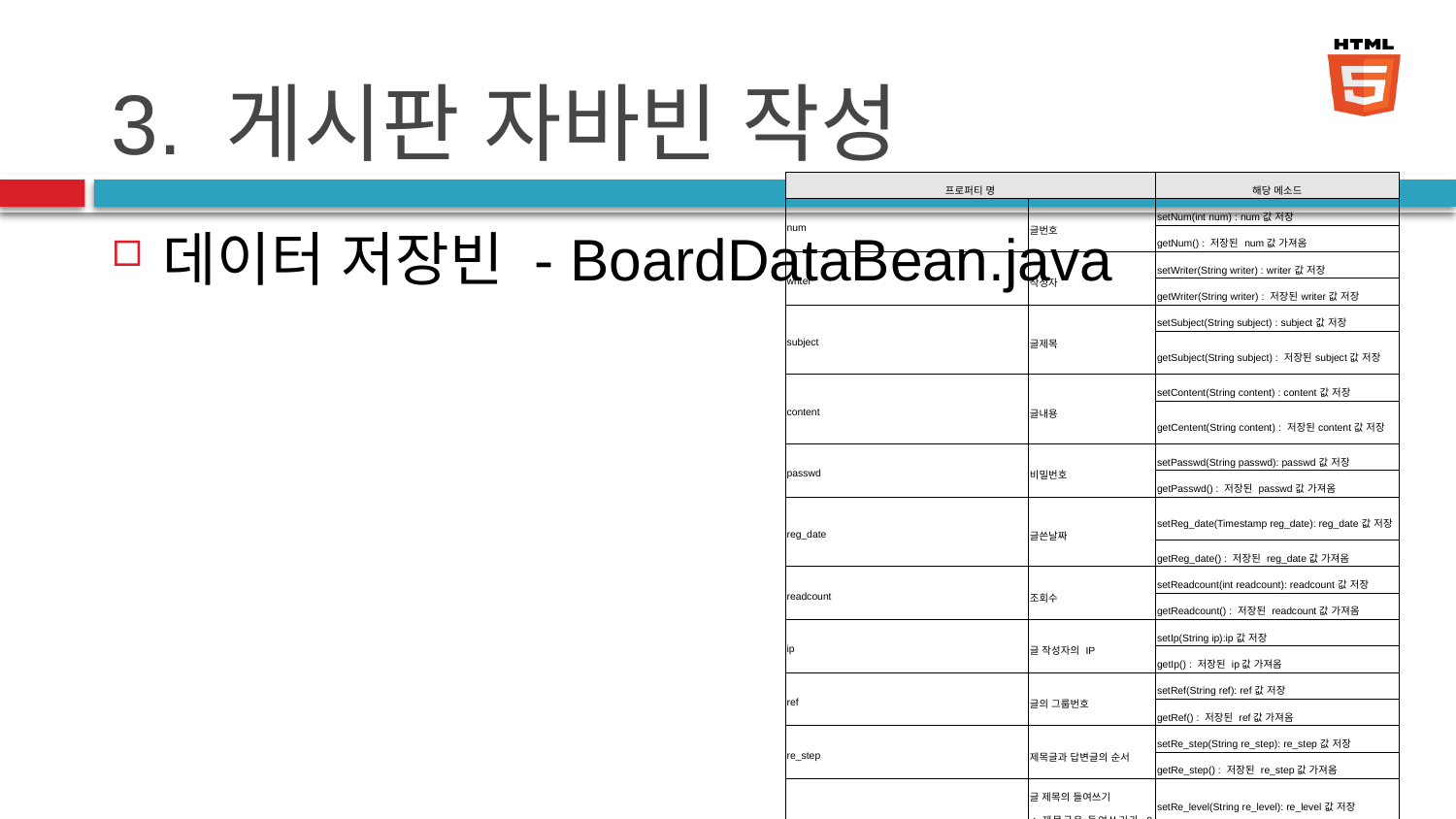

# 3. 게시판 자바빈 작성
| 프로퍼티 명 |  | 해당 메소드 |
| --- | --- | --- |
| num | 글번호 | setNum(int num) : num값 저장 |
|  |  | getNum() : 저장된 num값 가져옴 |
| writer | 작성자 | setWriter(String writer) : writer값 저장 |
|  |  | getWriter(String writer) : 저장된writer값 저장 |
| subject | 글제목 | setSubject(String subject) : subject값 저장 |
|  |  | getSubject(String subject) : 저장된subject값 저장 |
| content | 글내용 | setContent(String content) : content값 저장 |
|  |  | getCentent(String content) : 저장된content값 저장 |
| passwd | 비밀번호 | setPasswd(String passwd): passwd값 저장 |
|  |  | getPasswd() : 저장된 passwd값 가져옴 |
| reg\_date | 글쓴날짜 | setReg\_date(Timestamp reg\_date): reg\_date값 저장 |
|  |  | getReg\_date() : 저장된 reg\_date값 가져옴 |
| readcount | 조회수 | setReadcount(int readcount): readcount값 저장 |
|  |  | getReadcount() : 저장된 readcount값 가져옴 |
| ip | 글 작성자의 IP | setIp(String ip):ip값 저장 |
|  |  | getIp() : 저장된 ip값 가져옴 |
| ref | 글의 그룹번호 | setRef(String ref): ref값 저장 |
|  |  | getRef() : 저장된 ref값 가져옴 |
| re\_step | 제목글과 답변글의 순서 | setRe\_step(String re\_step): re\_step값 저장 |
|  |  | getRe\_step() : 저장된 re\_step값 가져옴 |
| re\_level | 글 제목의 들여쓰기 ->제목글은 들여쓰기가 0이고 댓글은 1이다. 댓글의 댓글은 2와 같이 단계에 따라 들여쓰기 값이 커짐. | setRe\_level(String re\_level): re\_level값 저장 |
|  |  | getRe\_level() : 저장된 re\_level값 가져옴 |
데이터 저장빈 - BoardDataBean.java